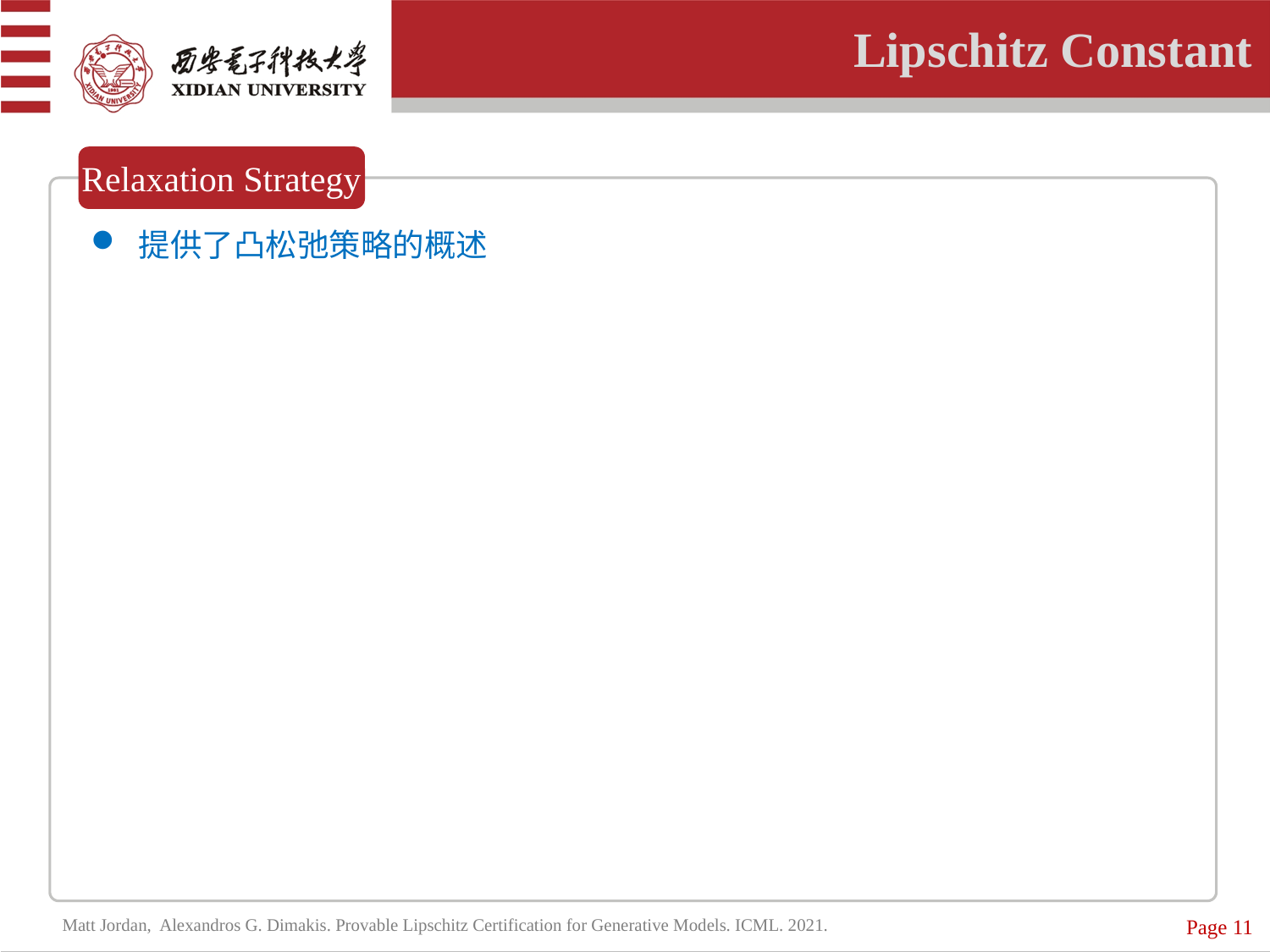

Lipschitz Constant
Relaxation Strategy

提供了凸松弛策略的概述
Page 11
Matt Jordan,  Alexandros G. Dimakis. Provable Lipschitz Certification for Generative Models. ICML. 2021.